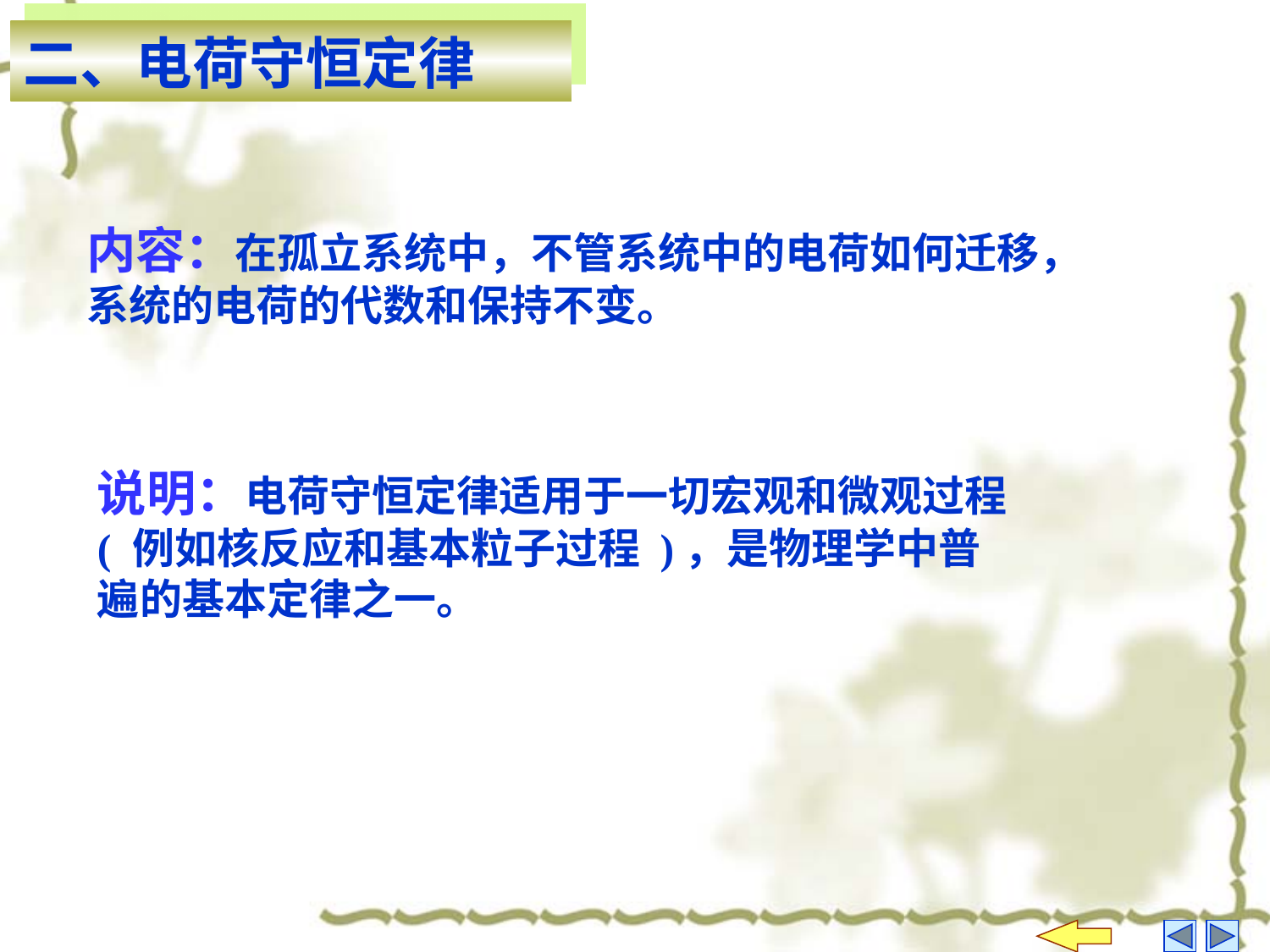

二、电荷守恒定律
内容：在孤立系统中，不管系统中的电荷如何迁移，系统的电荷的代数和保持不变。
说明：电荷守恒定律适用于一切宏观和微观过程( 例如核反应和基本粒子过程 )，是物理学中普遍的基本定律之一。